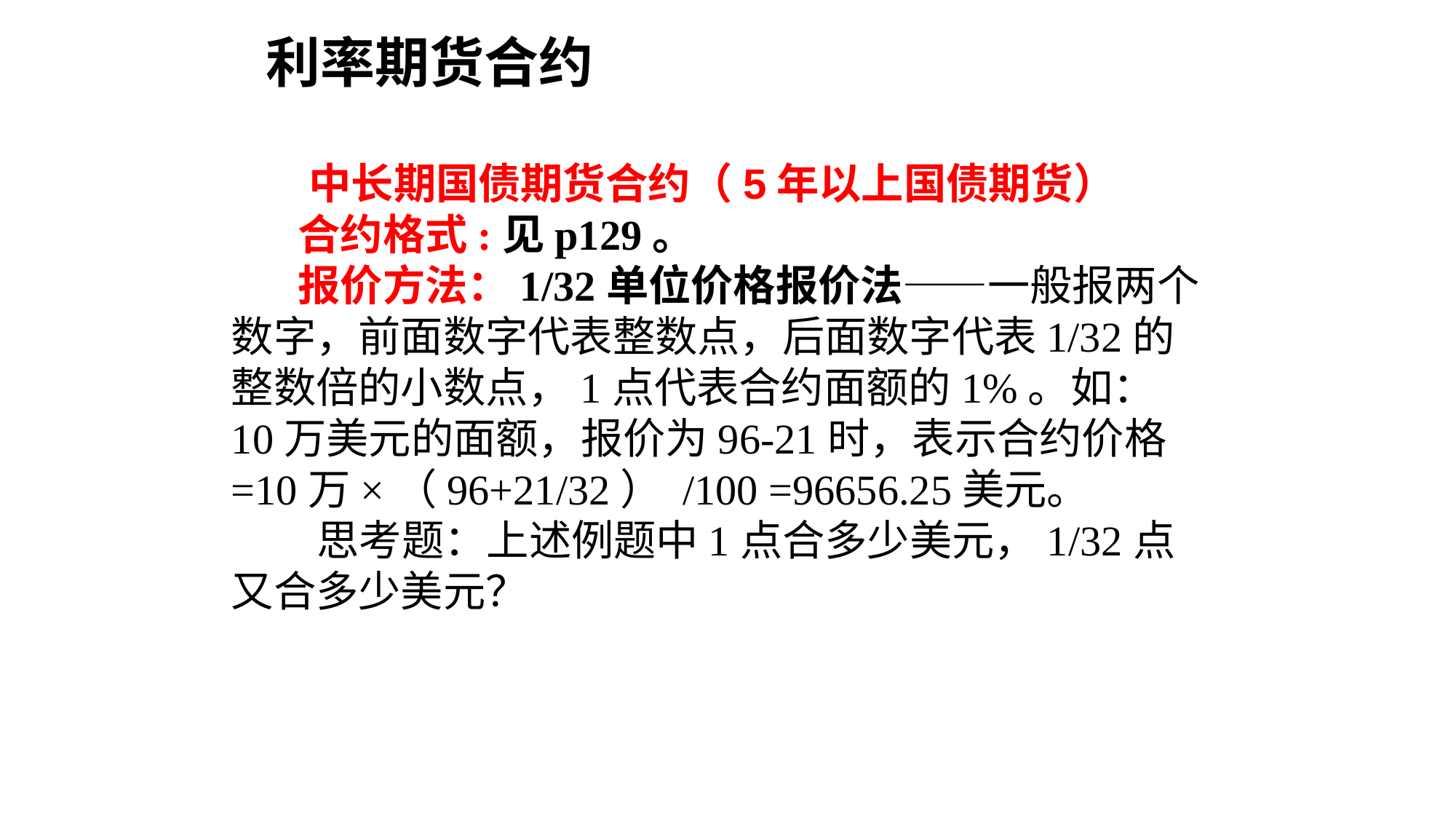

利率期货合约
       中长期国债期货合约（5年以上国债期货）
      合约格式:见p129。
      报价方法：1/32单位价格报价法——一般报两个数字，前面数字代表整数点，后面数字代表1/32的整数倍的小数点，1点代表合约面额的1%。如：10万美元的面额，报价为96-21时，表示合约价格=10万×（96+21/32） /100 =96656.25美元。
        思考题：上述例题中1点合多少美元，1/32点又合多少美元？